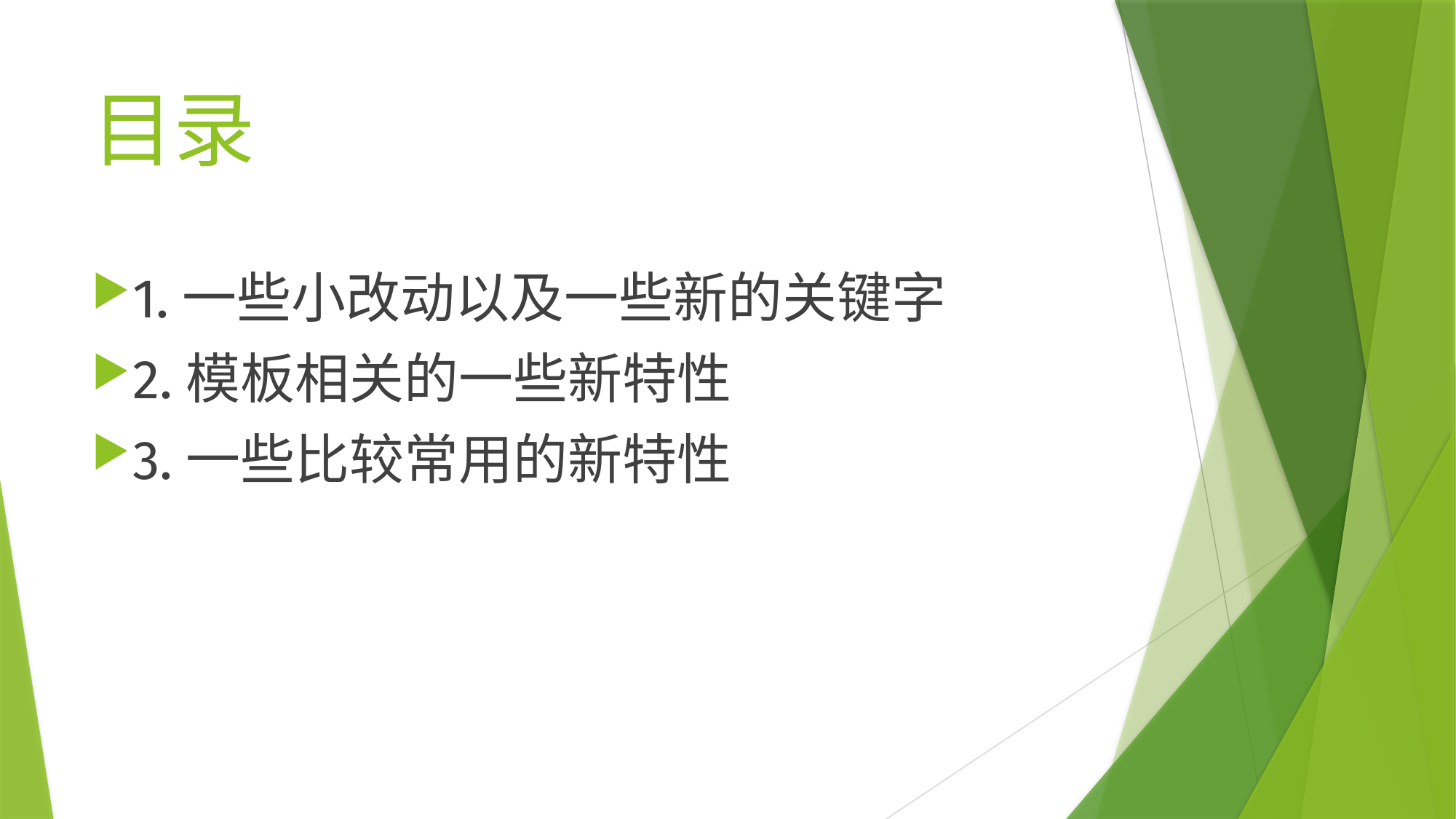

# 目录
1.一些小改动以及一些新的关键字
2.模板相关的一些新特性
3.一些比较常用的新特性